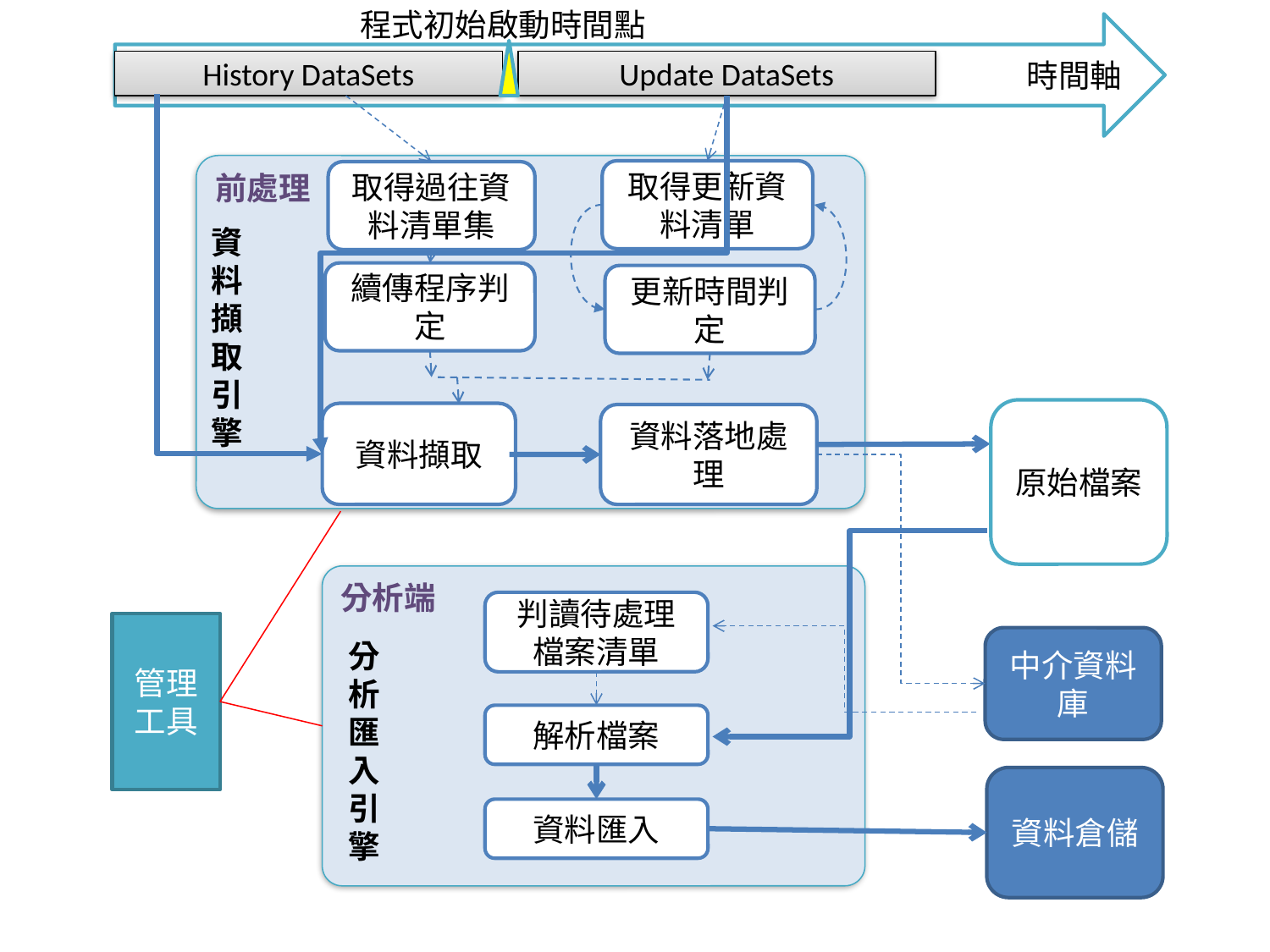

程式初始啟動時間點
時間軸

History DataSets
Update DataSets
前處理
取得更新資料清單
取得過往資料清單集
資料擷取引擎
續傳程序判定
更新時間判定
原始檔案
資料擷取
資料落地處理
分析端
判讀待處理檔案清單
管理工具
中介資料庫
分析匯入引擎
解析檔案
資料倉儲
資料匯入